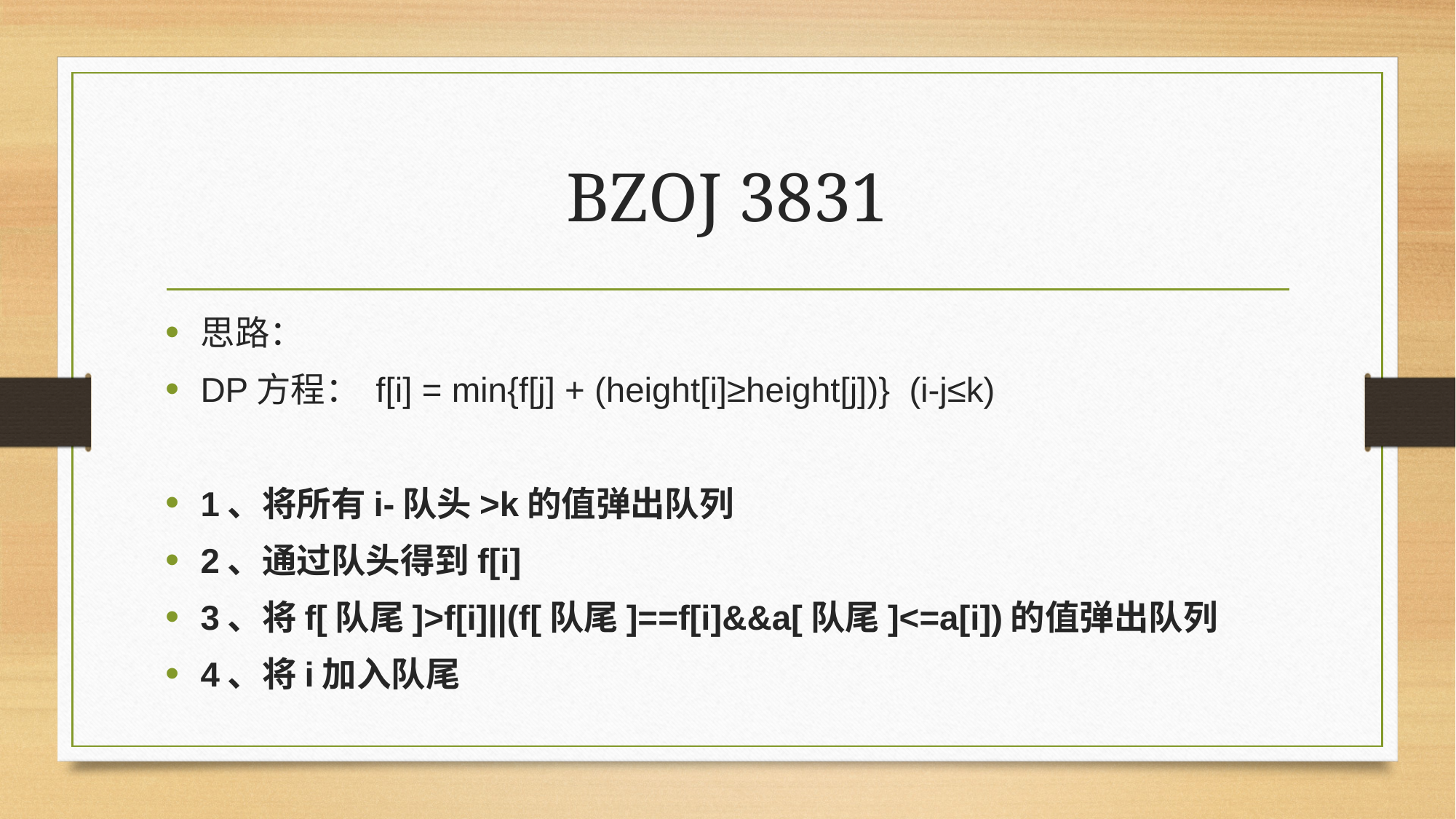

# BZOJ 3831
思路：
DP方程： f[i] = min{f[j] + (height[i]≥height[j])}  (i-j≤k)

1、将所有i-队头>k的值弹出队列
2、通过队头得到f[i]
3、将f[队尾]>f[i]||(f[队尾]==f[i]&&a[队尾]<=a[i])的值弹出队列
4、将i加入队尾